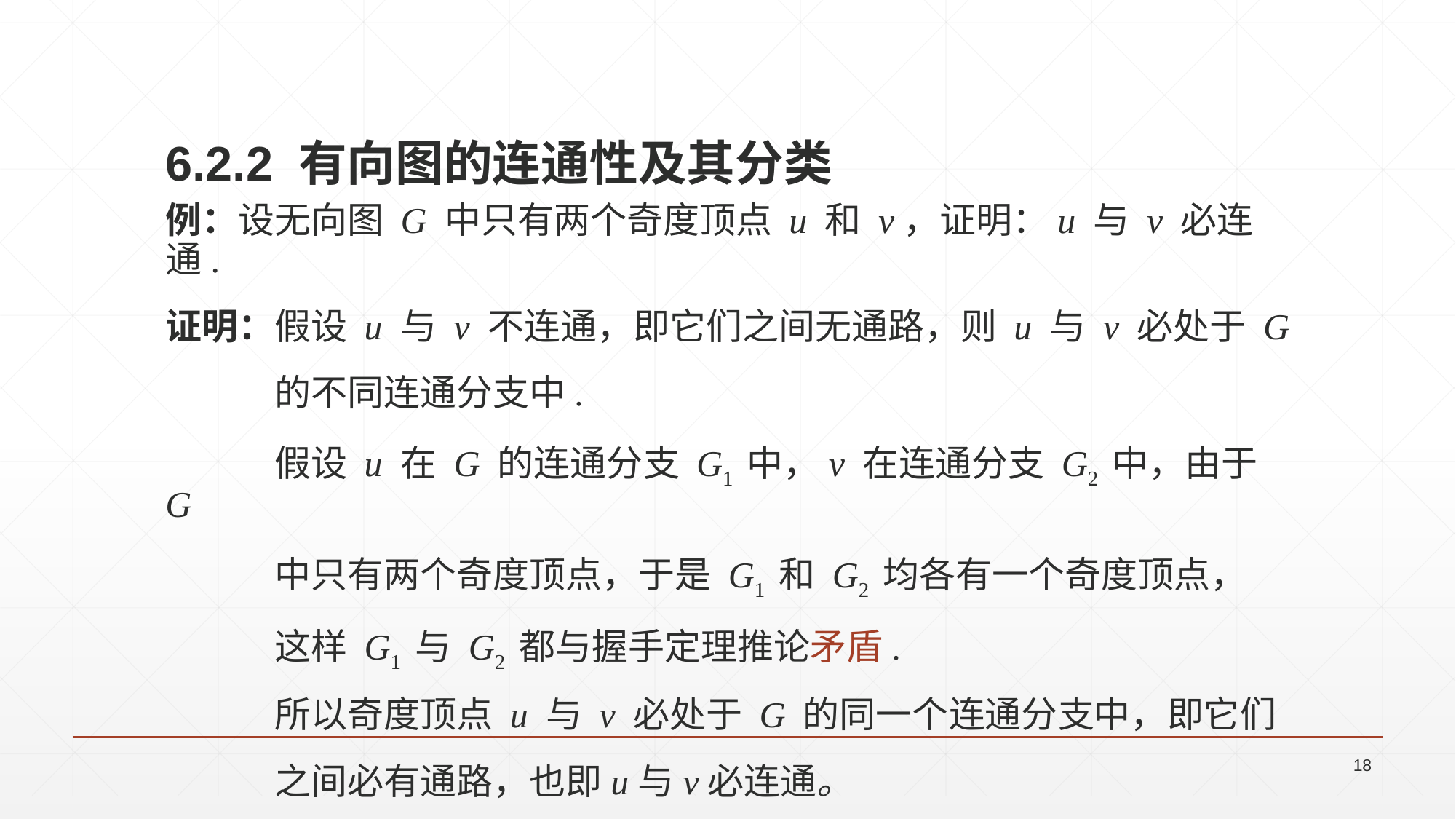

6.2.2 有向图的连通性及其分类
例：设无向图 G 中只有两个奇度顶点 u 和 v，证明：u 与 v 必连通.
证明：假设 u 与 v 不连通，即它们之间无通路，则 u 与 v 必处于 G
	的不同连通分支中.
        	假设 u 在 G 的连通分支 G1 中，v 在连通分支 G2 中，由于 G
	中只有两个奇度顶点，于是 G1 和 G2 均各有一个奇度顶点，
	这样 G1 与 G2 都与握手定理推论矛盾.
        	所以奇度顶点 u 与 v 必处于 G 的同一个连通分支中，即它们
	之间必有通路，也即u与v必连通。
18